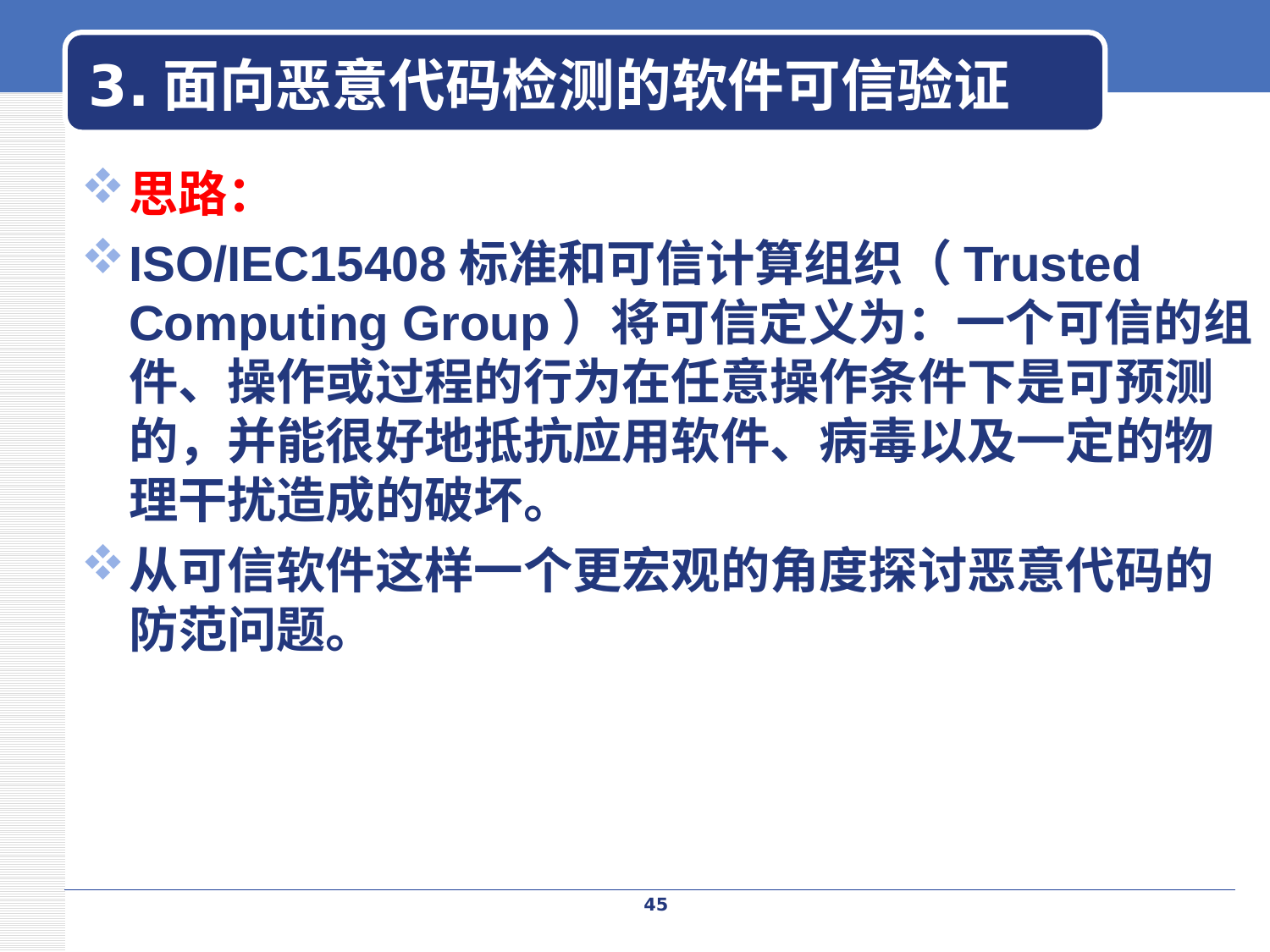

# 3.面向恶意代码检测的软件可信验证
思路：
ISO/IEC15408标准和可信计算组织（Trusted Computing Group）将可信定义为：一个可信的组件、操作或过程的行为在任意操作条件下是可预测的，并能很好地抵抗应用软件、病毒以及一定的物理干扰造成的破坏。
从可信软件这样一个更宏观的角度探讨恶意代码的防范问题。
45